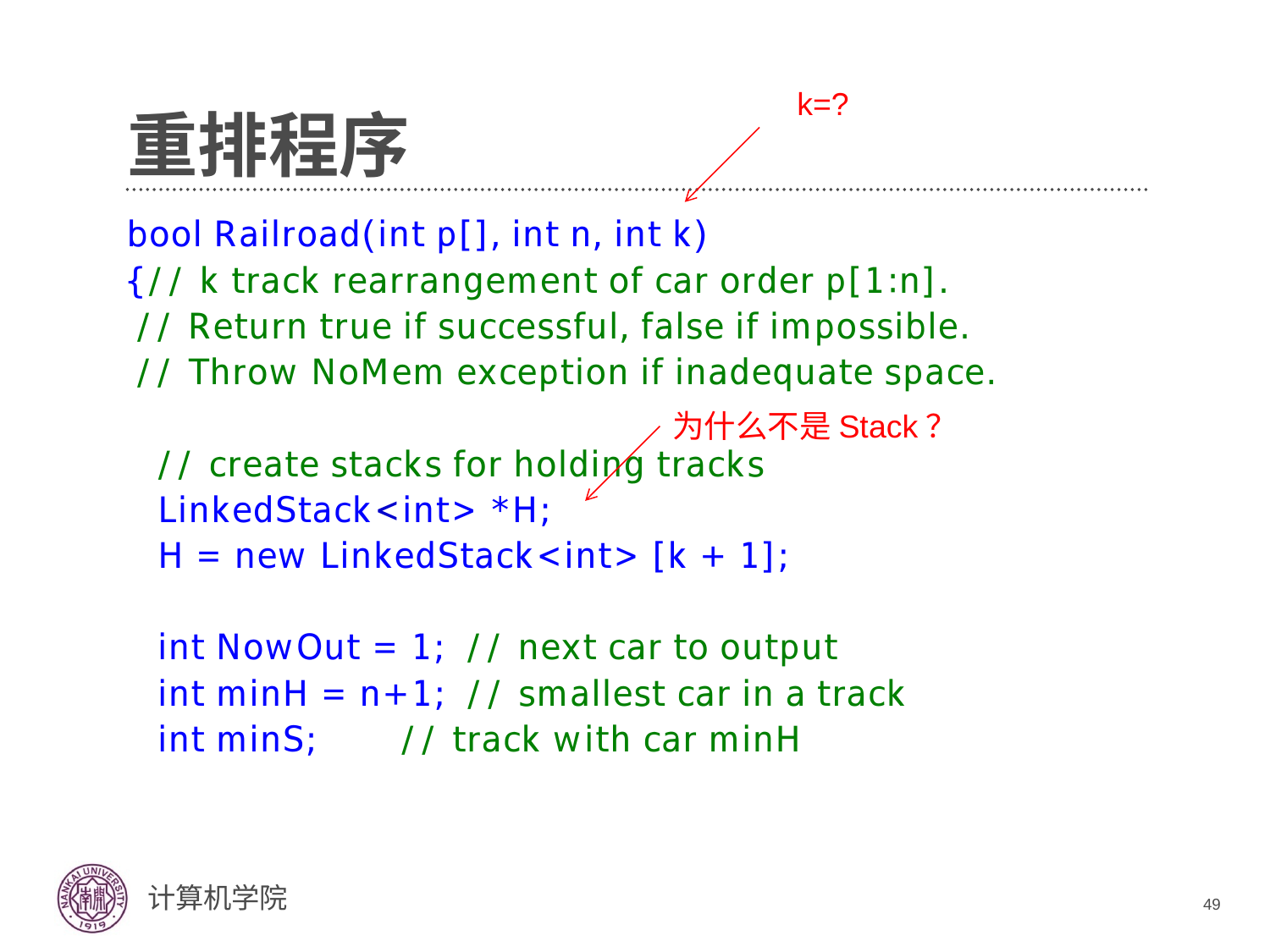

# 重排程序
k=?
bool Railroad(int p[], int n, int k)
{// k track rearrangement of car order p[1:n].
 // Return true if successful, false if impossible.
 // Throw NoMem exception if inadequate space.

   // create stacks for holding tracks
   LinkedStack<int> *H;
   H = new LinkedStack<int> [k + 1];

   int NowOut = 1;  // next car to output
   int minH = n+1;  // smallest car in a track
   int minS;        // track with car minH
为什么不是Stack？
49